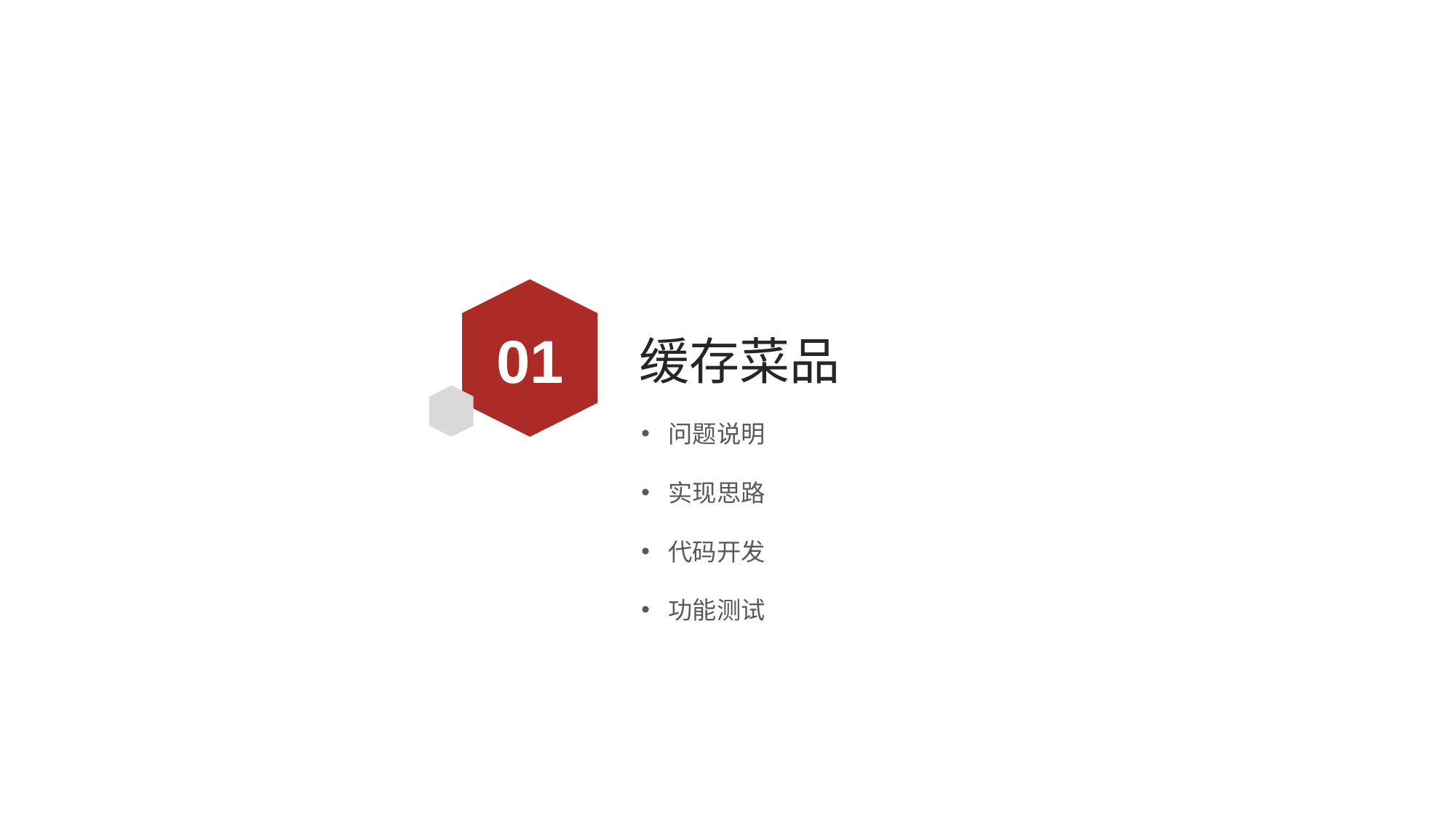

01
# 缓存菜品
问题说明
实现思路
代码开发
功能测试